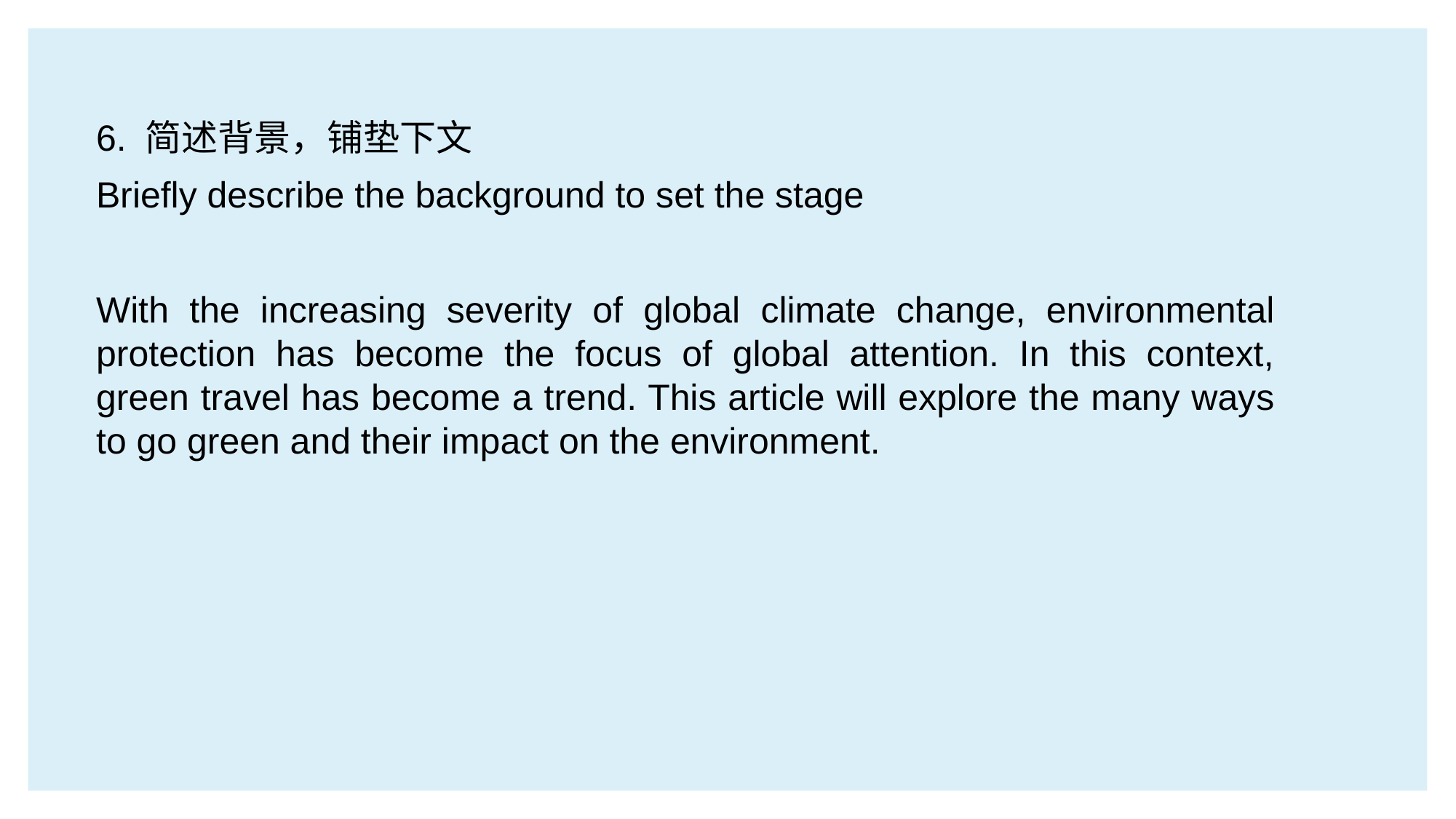

#
6. 简述背景，铺垫下文
Briefly describe the background to set the stage

With the increasing severity of global climate change, environmental protection has become the focus of global attention. In this context, green travel has become a trend. This article will explore the many ways to go green and their impact on the environment.